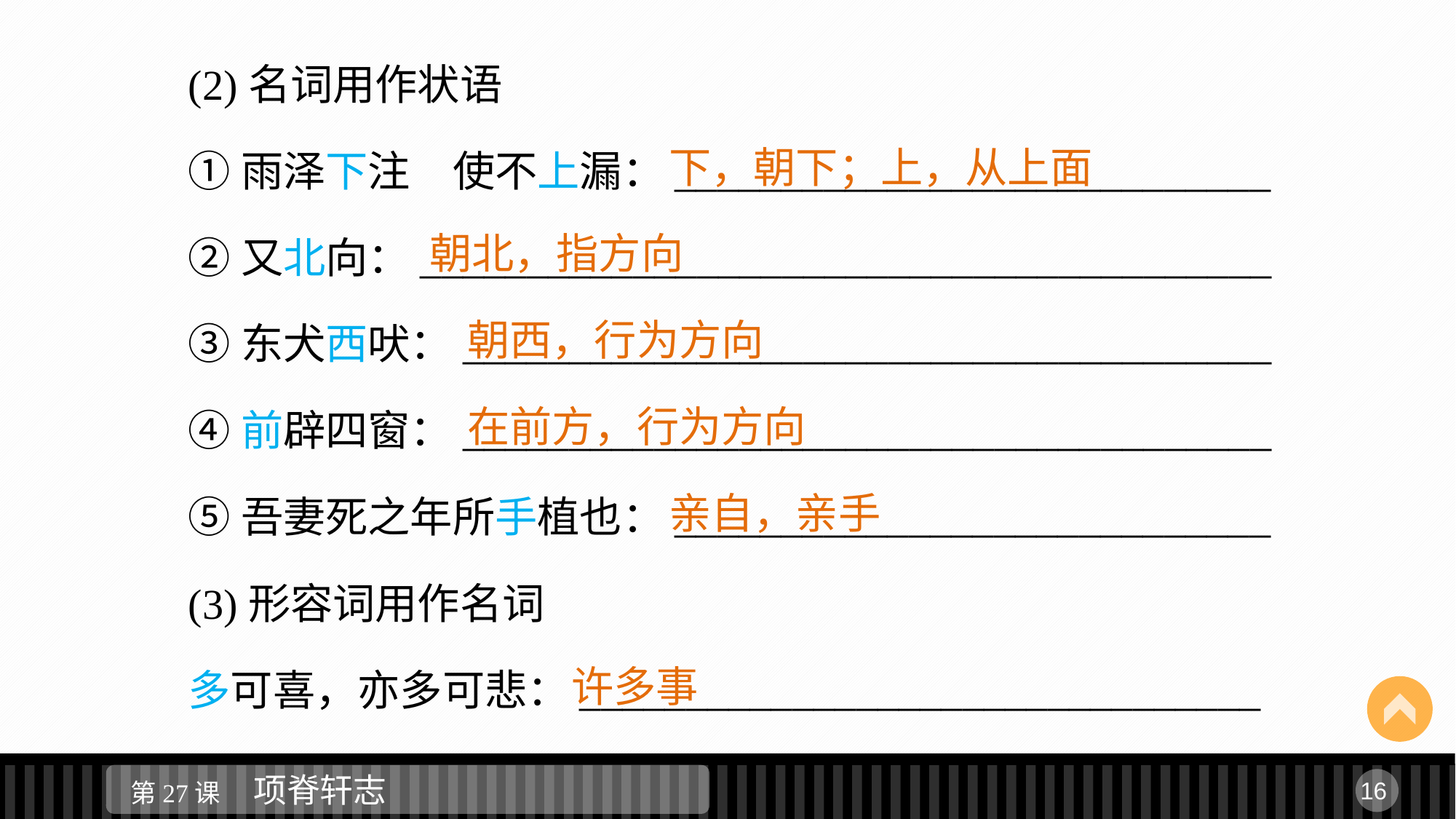

(2)名词用作状语
①雨泽下注　使不上漏：____________________________
②又北向：________________________________________
③东犬西吠：______________________________________
④前辟四窗：______________________________________
⑤吾妻死之年所手植也：____________________________
(3)形容词用作名词
多可喜，亦多可悲：________________________________
	下，朝下；上，从上面
  朝北，指方向
      朝西，行为方向
      在前方，行为方向
      	亲自，亲手

                 许多事